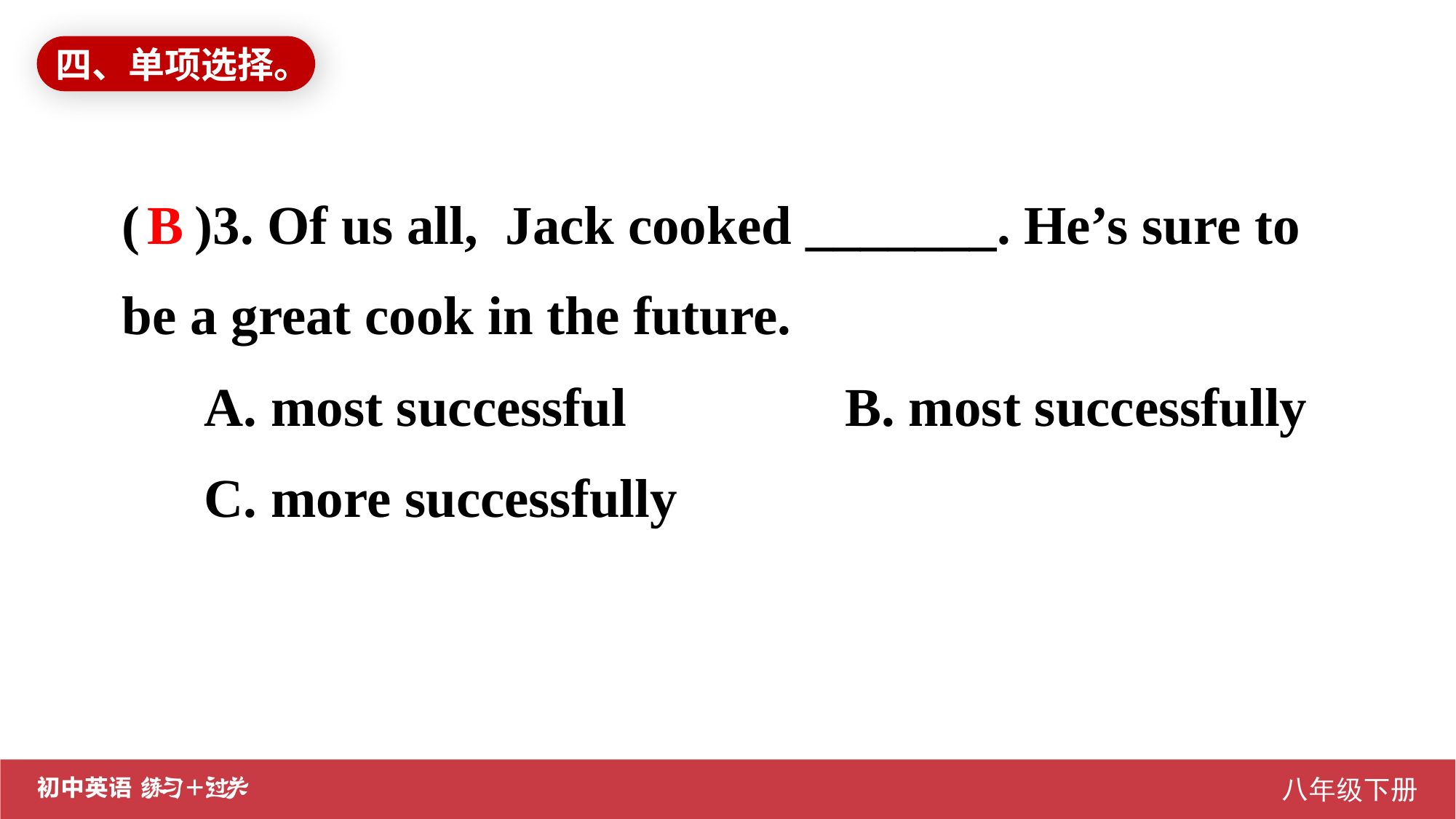

四、单项选择。
(    )3. Of us all,  Jack cooked _______. He’s sure to be a great cook in the future.
      A. most successful                B. most successfully
      C. more successfully
B